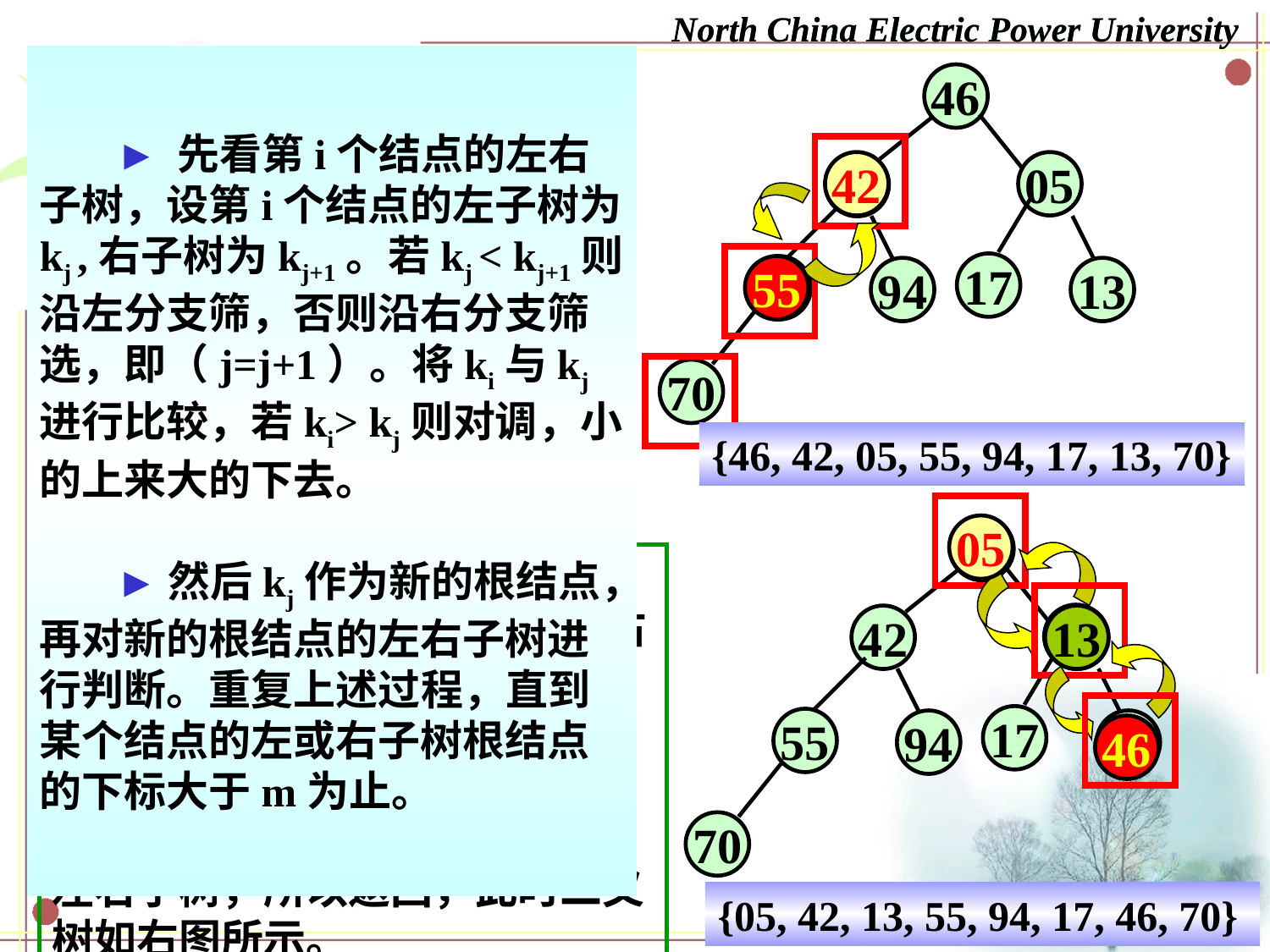

North China Electric Power University
        ► 先看第i个结点的左右子树，设第i个结点的左子树为kj ,右子树为kj+1。若kj < kj+1则沿左分支筛，否则沿右分支筛选，即（j=j+1）。将ki与kj 进行比较，若ki> kj则对调，小的上来大的下去。

        ►然后kj作为新的根结点，再对新的根结点的左右子树进行判断。重复上述过程，直到某个结点的左或右子树根结点的下标大于m为止。
第三次调用筛选法：i=2, k2=55,因为42<94，所以沿左子树筛选，42<55,进行对调，此时55还有左子树70，因55<70，所以不变，再向下70无左右子树，所以返回，此时二叉树如右图所示。
46

05
55

17
42
94
13

70

42

55

{46, 42, 05, 55, 94, 17, 13, 70}

05
46

05
42

17
55
94
13

70

第四次调用筛选法：i=1, k1=46,因为05<42，所以沿右子树筛选，05<46,进行对调，此时46还有左右子树17,13，因13<17，所以再沿右子树筛选，13<46,所以对调，46无左右子树，所以返回，此时二叉树如右图所示。

46
13

46
{05, 42, 13, 55, 94, 17, 46, 70}